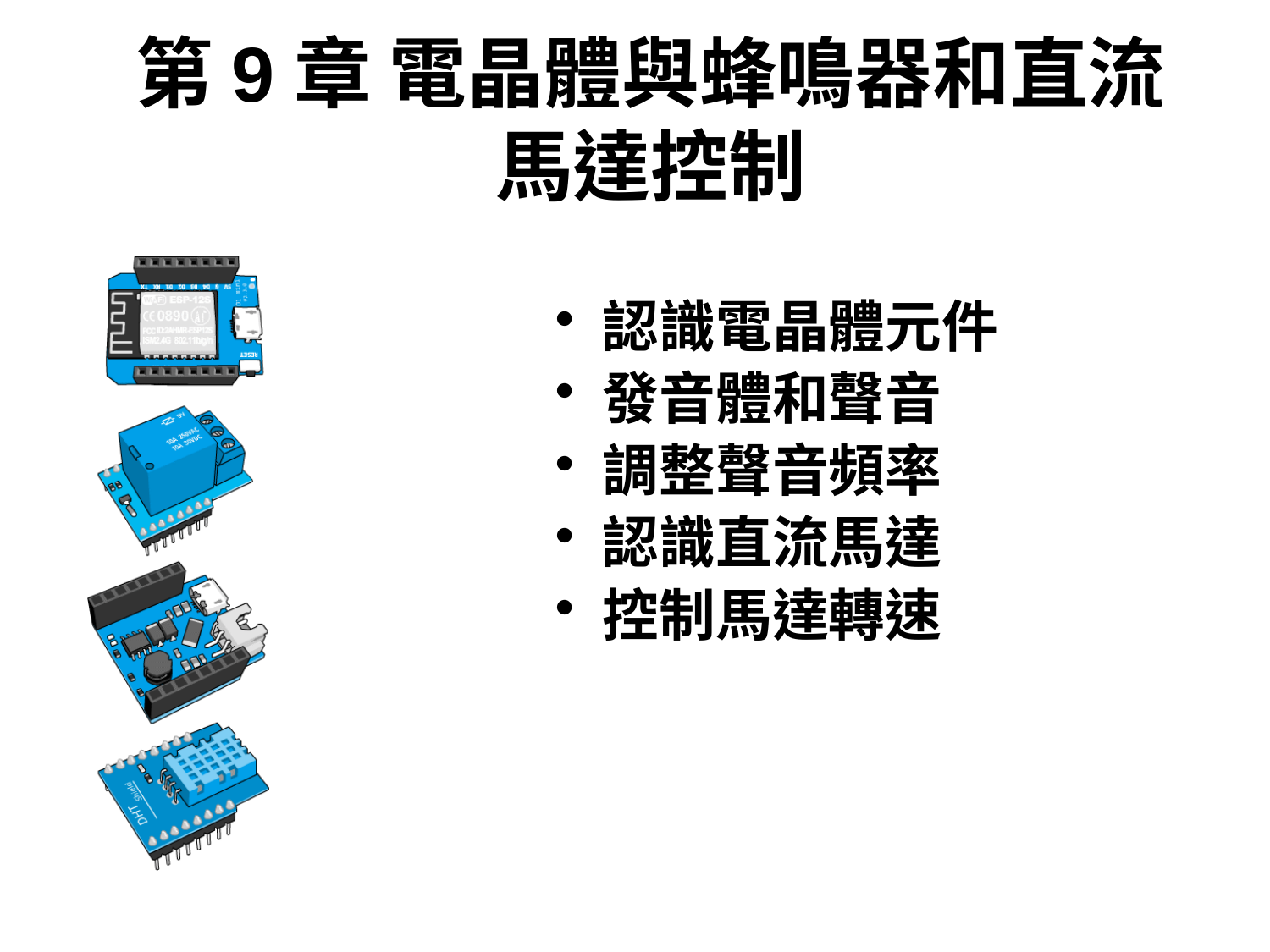

# 第9章 電晶體與蜂鳴器和直流馬達控制
認識電晶體元件
發音體和聲音
調整聲音頻率
認識直流馬達
控制馬達轉速